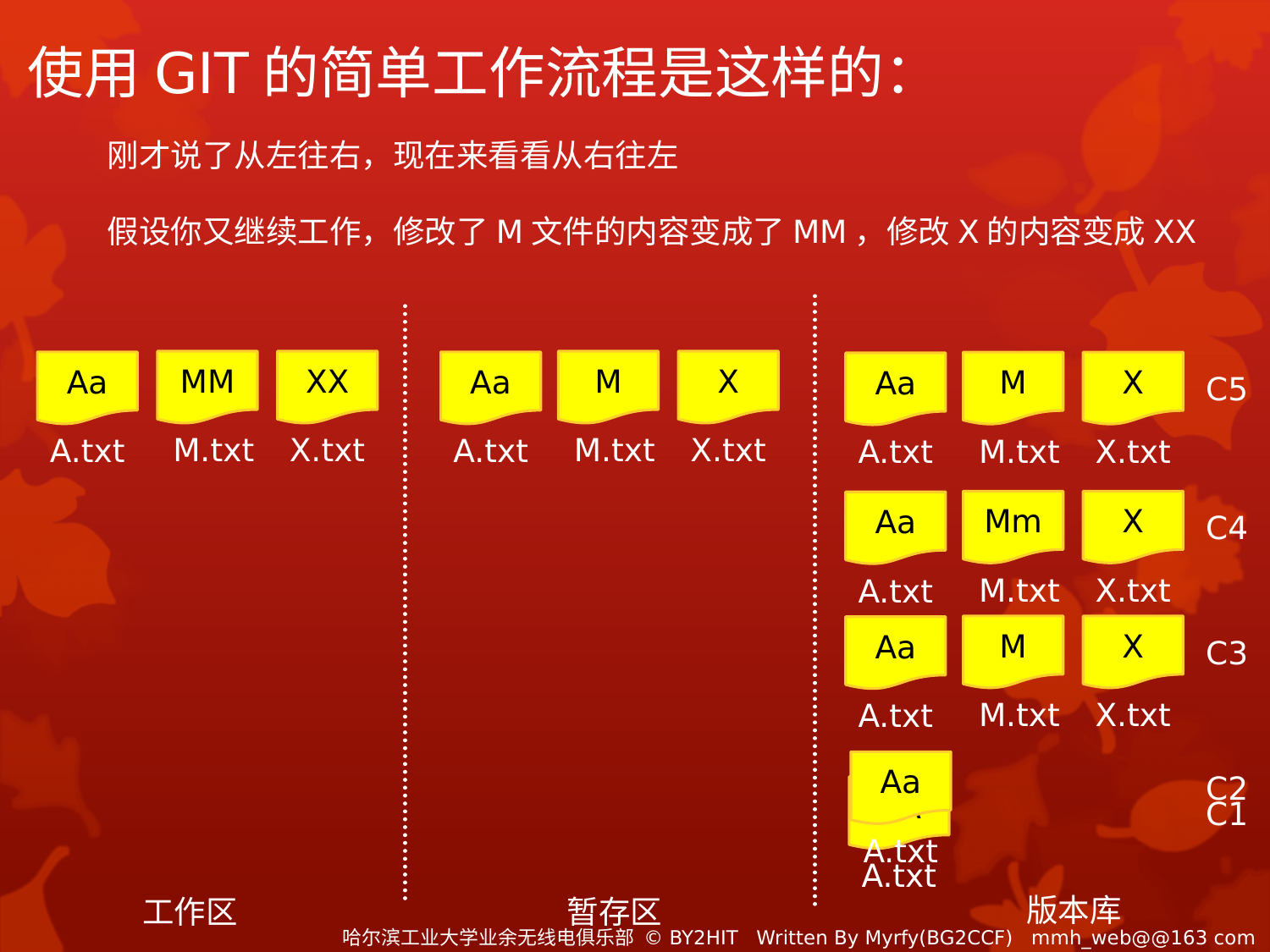

# 使用GIT的简单工作流程是这样的：
刚才说了从左往右，现在来看看从右往左

假设你又继续工作，修改了M文件的内容变成了MM，修改X的内容变成XX

MM
M.txt
XX
X.txt
M
M.txt
X
X.txt
Aa
A.txt
Aa
A.txt
M
M.txt
X
X.txt
Aa
A.txt
C5
Mm
M.txt
X
X.txt
Aa
A.txt
C4
M
M.txt
X
X.txt
Aa
A.txt
C3
Aa
A.txt
C2
AA
A.txt
C1
版本库
工作区
暂存区